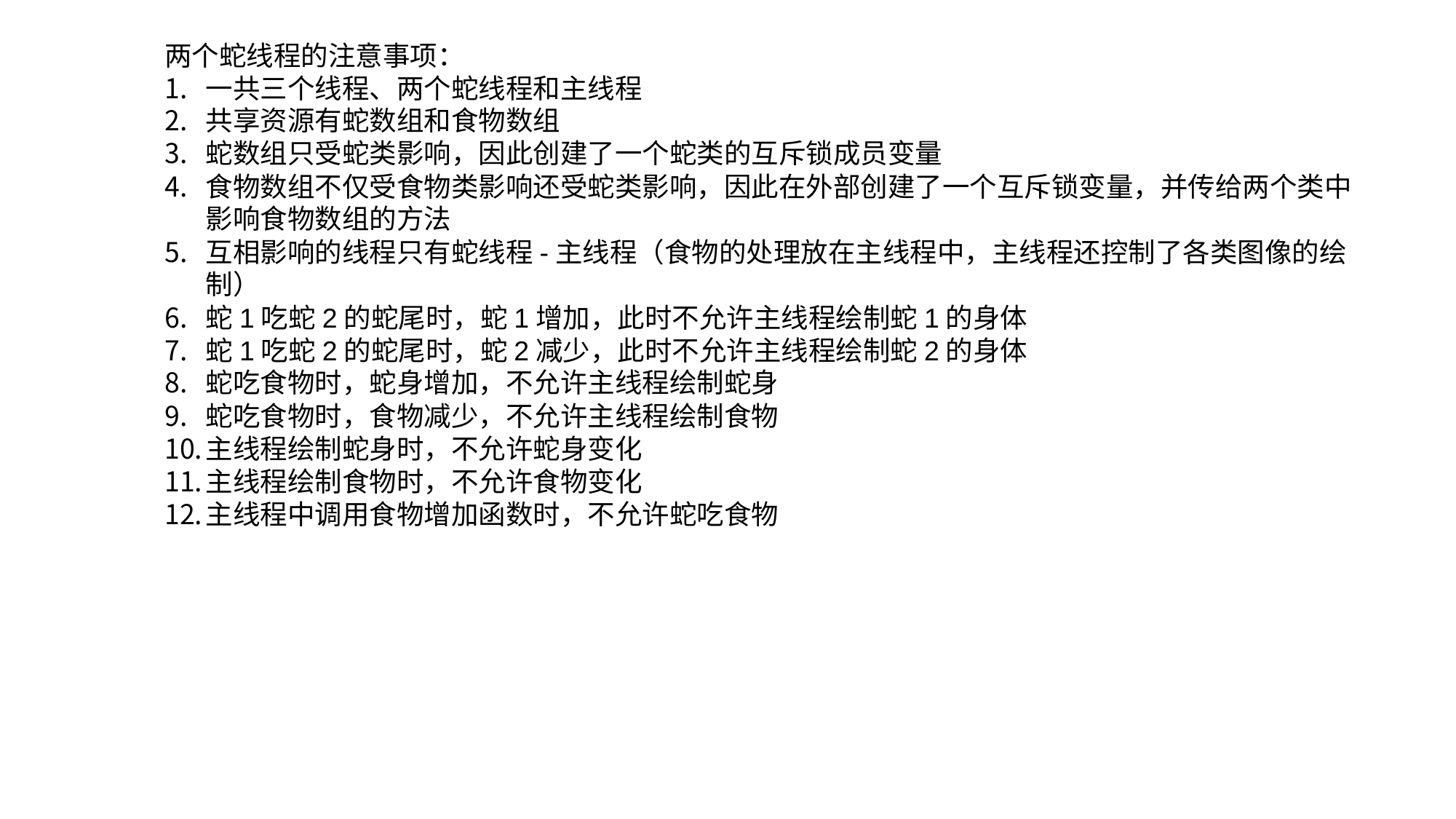

两个蛇线程的注意事项：
一共三个线程、两个蛇线程和主线程
共享资源有蛇数组和食物数组
蛇数组只受蛇类影响，因此创建了一个蛇类的互斥锁成员变量
食物数组不仅受食物类影响还受蛇类影响，因此在外部创建了一个互斥锁变量，并传给两个类中影响食物数组的方法
互相影响的线程只有蛇线程-主线程（食物的处理放在主线程中，主线程还控制了各类图像的绘制）
蛇1吃蛇2的蛇尾时，蛇1增加，此时不允许主线程绘制蛇1的身体
蛇1吃蛇2的蛇尾时，蛇2减少，此时不允许主线程绘制蛇2的身体
蛇吃食物时，蛇身增加，不允许主线程绘制蛇身
蛇吃食物时，食物减少，不允许主线程绘制食物
主线程绘制蛇身时，不允许蛇身变化
主线程绘制食物时，不允许食物变化
主线程中调用食物增加函数时，不允许蛇吃食物